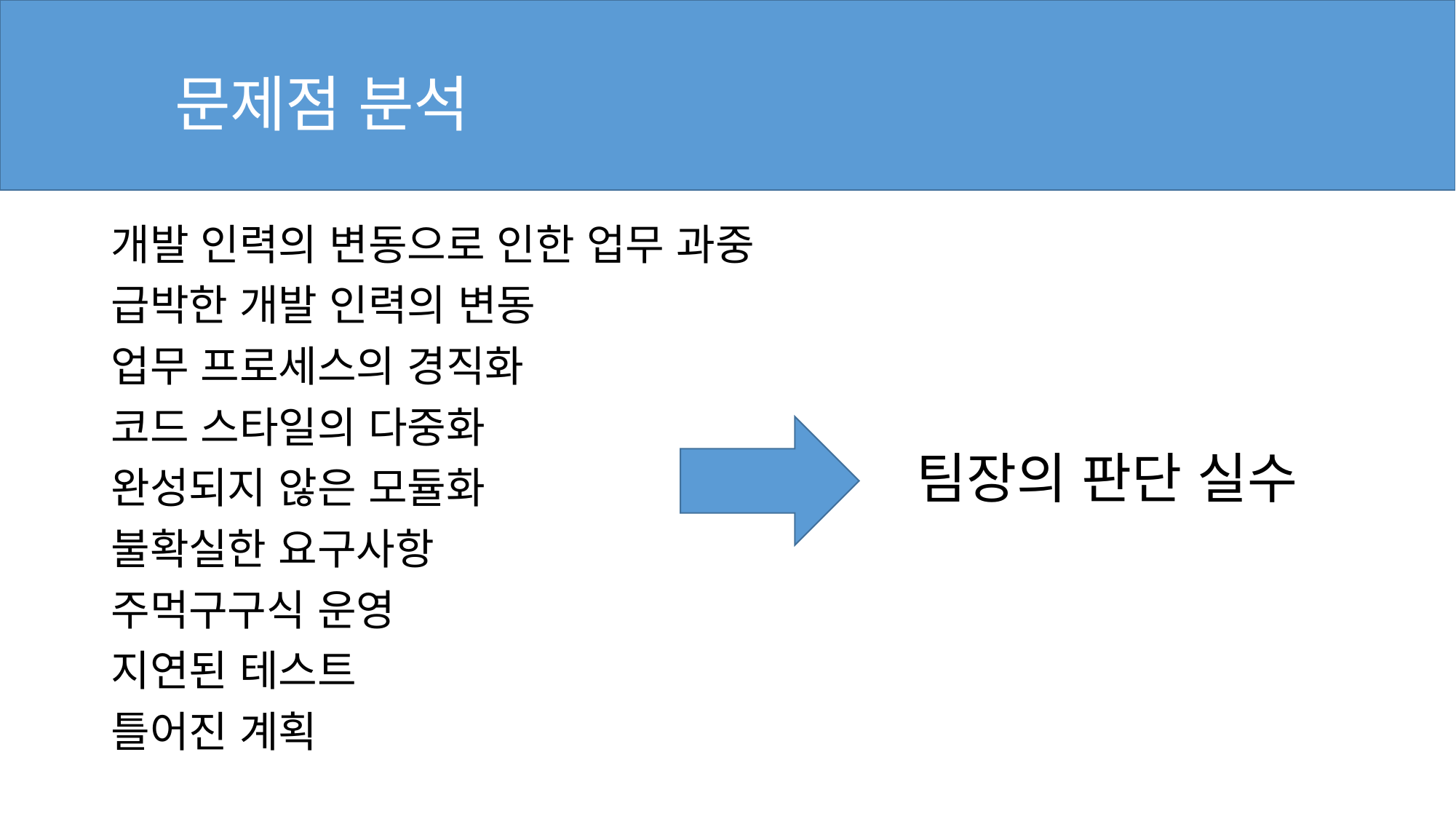

# 문제점 분석
팀장의 판단 실수
개발 인력의 변동으로 인한 업무 과중
급박한 개발 인력의 변동
업무 프로세스의 경직화
코드 스타일의 다중화
완성되지 않은 모듈화
불확실한 요구사항
주먹구구식 운영
지연된 테스트
틀어진 계획